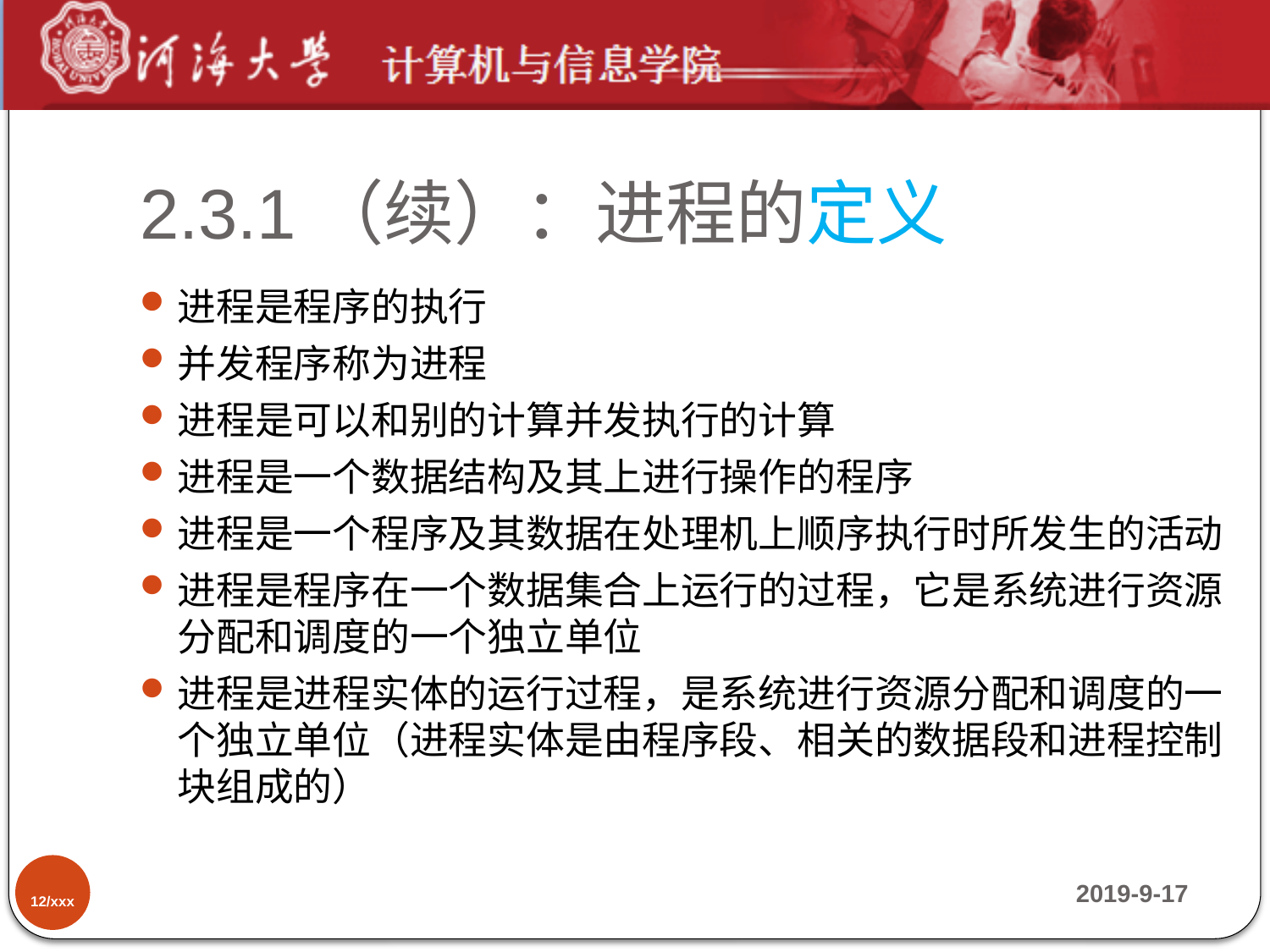

# 2.3.1（续）：进程的定义
进程是程序的执行
并发程序称为进程
进程是可以和别的计算并发执行的计算
进程是一个数据结构及其上进行操作的程序
进程是一个程序及其数据在处理机上顺序执行时所发生的活动
进程是程序在一个数据集合上运行的过程，它是系统进行资源分配和调度的一个独立单位
进程是进程实体的运行过程，是系统进行资源分配和调度的一个独立单位（进程实体是由程序段、相关的数据段和进程控制块组成的）

12/xxx
2019-9-17